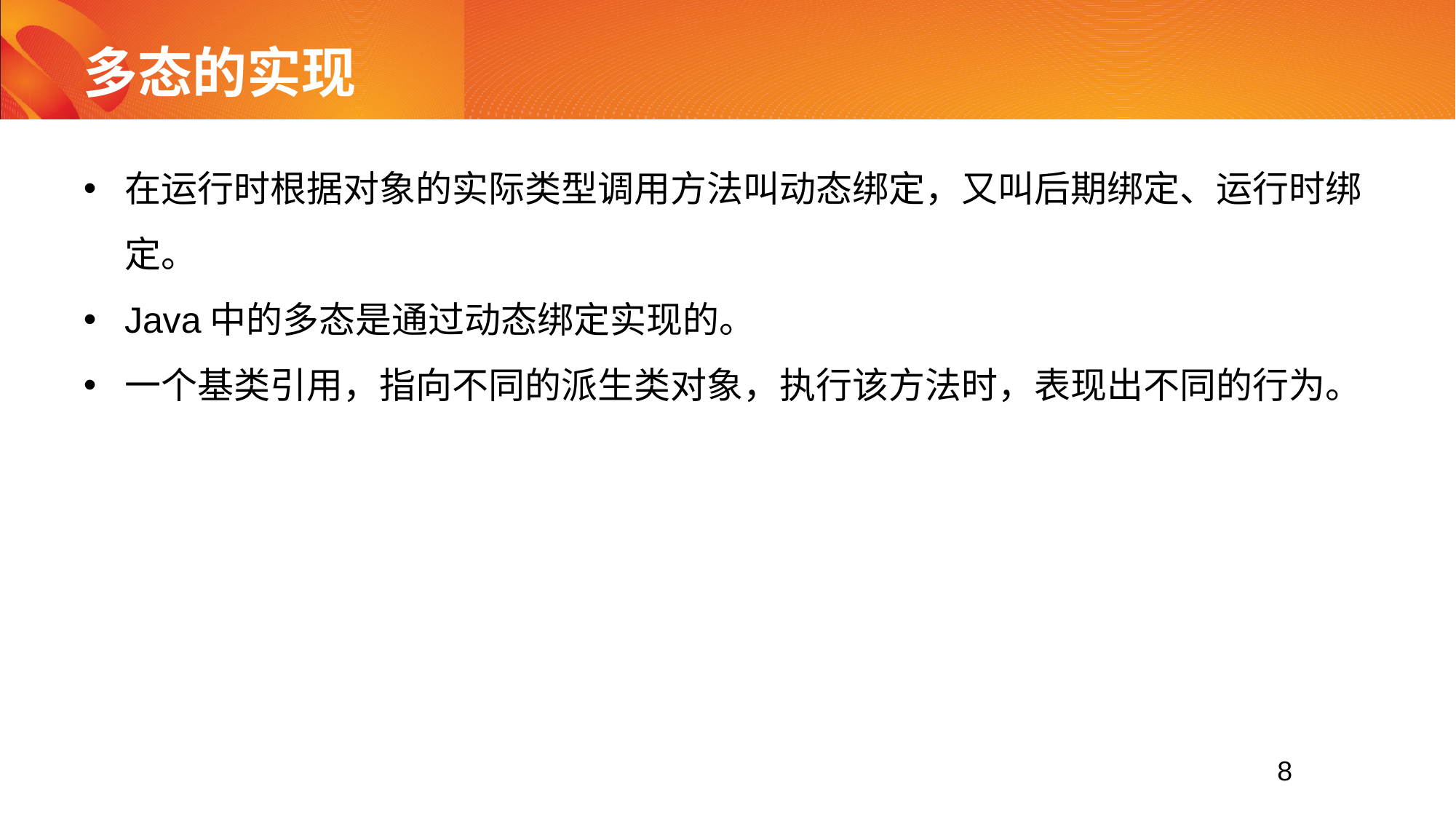

# 多态的实现
在运行时根据对象的实际类型调用方法叫动态绑定，又叫后期绑定、运行时绑定。
Java中的多态是通过动态绑定实现的。
一个基类引用，指向不同的派生类对象，执行该方法时，表现出不同的行为。